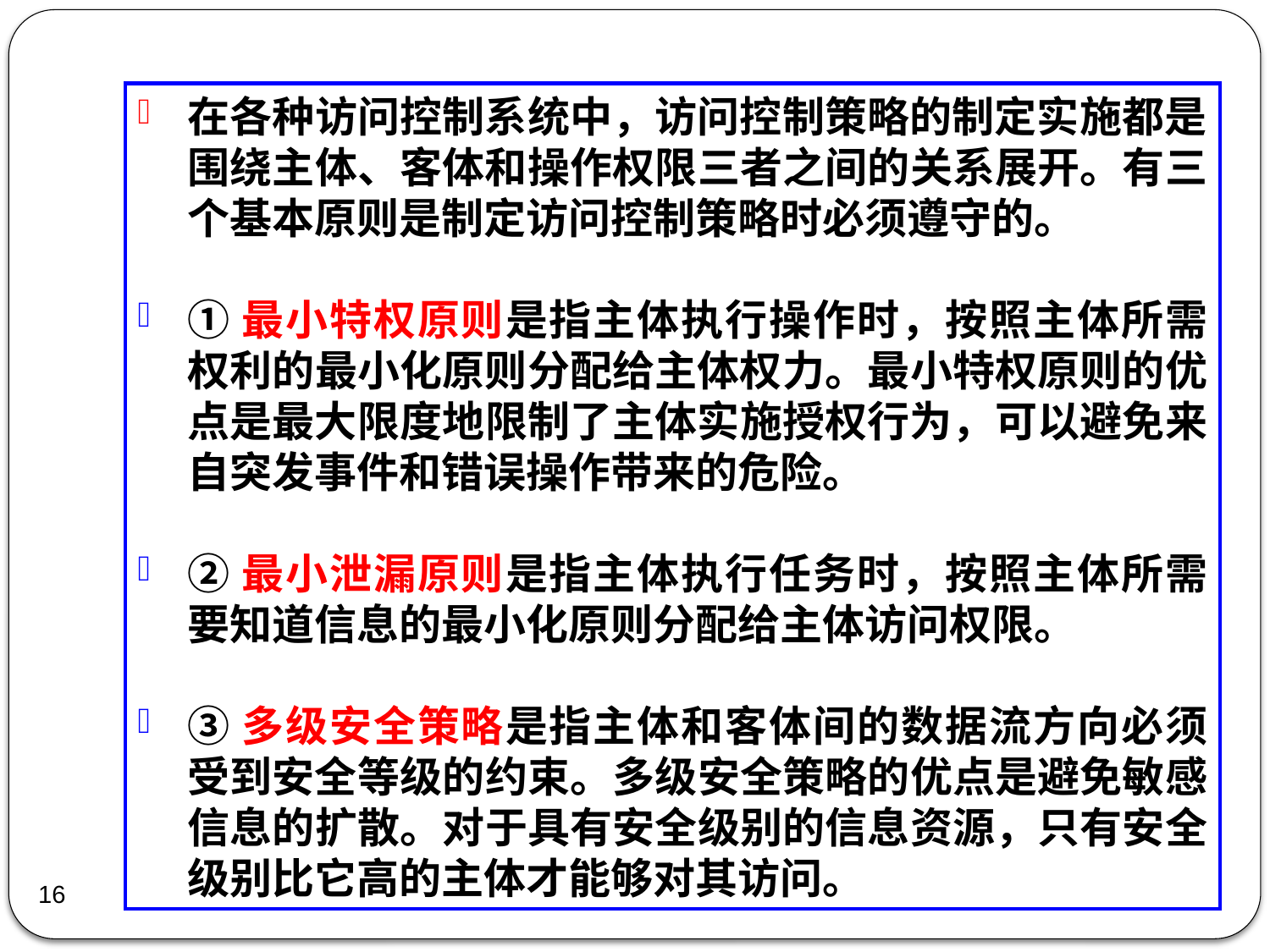

在各种访问控制系统中，访问控制策略的制定实施都是围绕主体、客体和操作权限三者之间的关系展开。有三个基本原则是制定访问控制策略时必须遵守的。

①最小特权原则是指主体执行操作时，按照主体所需权利的最小化原则分配给主体权力。最小特权原则的优点是最大限度地限制了主体实施授权行为，可以避免来自突发事件和错误操作带来的危险。

②最小泄漏原则是指主体执行任务时，按照主体所需要知道信息的最小化原则分配给主体访问权限。

③多级安全策略是指主体和客体间的数据流方向必须受到安全等级的约束。多级安全策略的优点是避免敏感信息的扩散。对于具有安全级别的信息资源，只有安全级别比它高的主体才能够对其访问。
2018/5/31
16